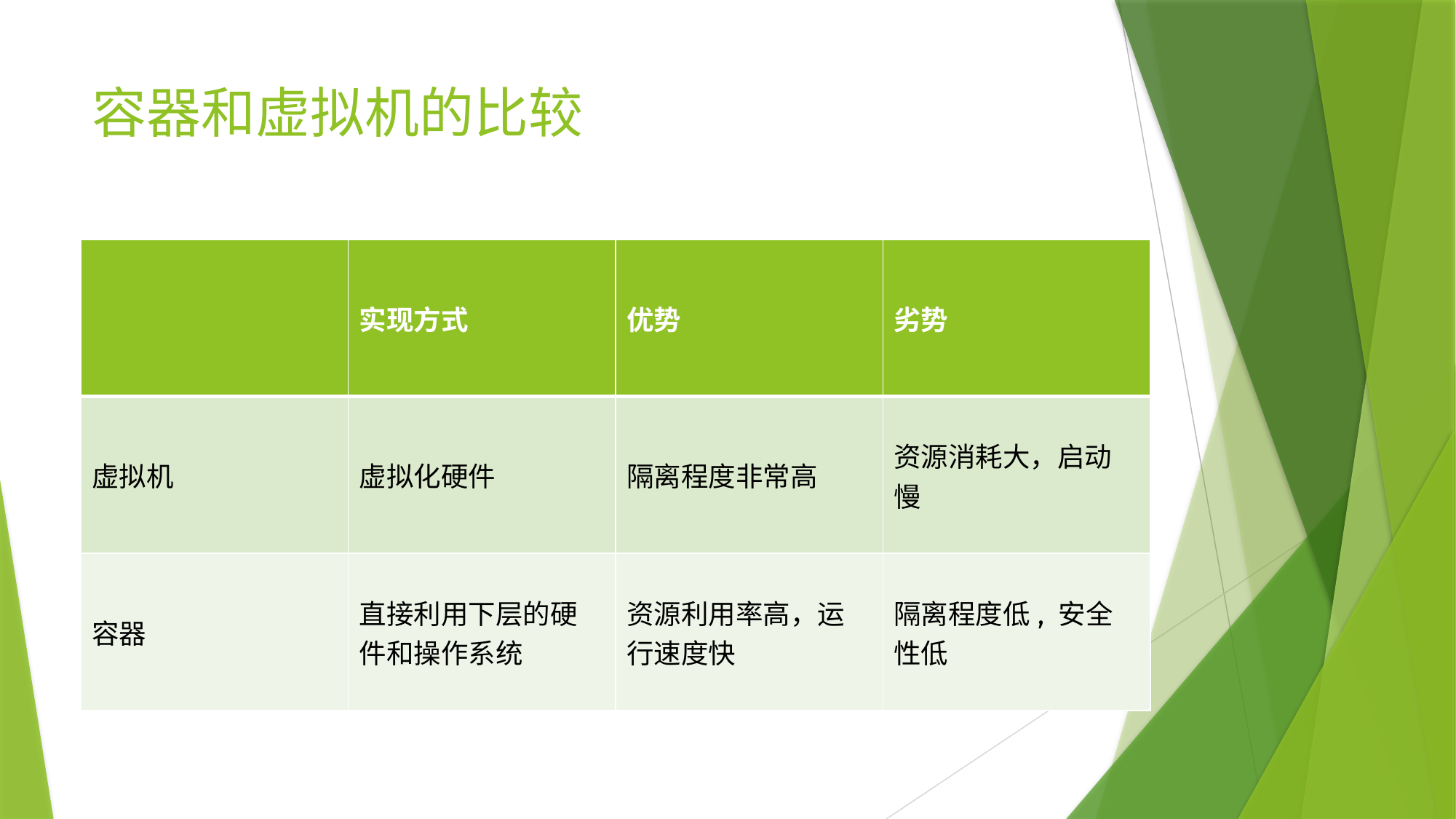

# 容器和虚拟机的比较
|  | 实现方式 | 优势 | 劣势 |
| --- | --- | --- | --- |
| 虚拟机 | 虚拟化硬件 | 隔离程度非常高 | 资源消耗大，启动慢 |
| 容器 | 直接利用下层的硬件和操作系统 | 资源利用率高，运行速度快 | 隔离程度低, 安全性低 |